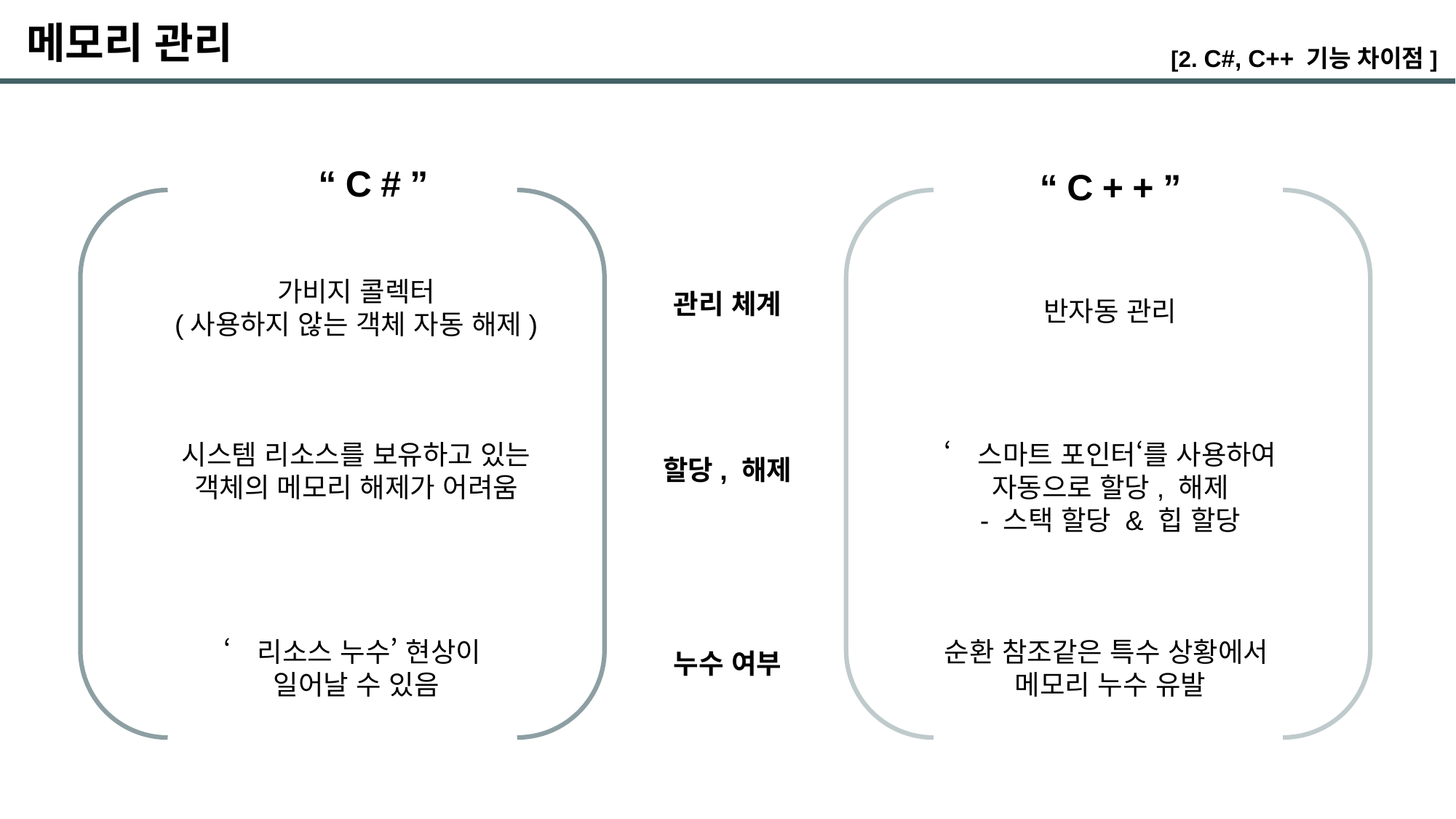

메모리 관리
[2. C#, C++ 기능 차이점]

“C#”
“C++”

가비지 콜렉터
(사용하지 않는 객체 자동 해제)
관리 체계
반자동 관리
시스템 리소스를 보유하고 있는 객체의 메모리 해제가 어려움
‘스마트 포인터‘를 사용하여
자동으로 할당, 해제
- 스택 할당 & 힙 할당
할당, 해제
‘리소스 누수’ 현상이
일어날 수 있음
순환 참조같은 특수 상황에서
메모리 누수 유발
누수 여부